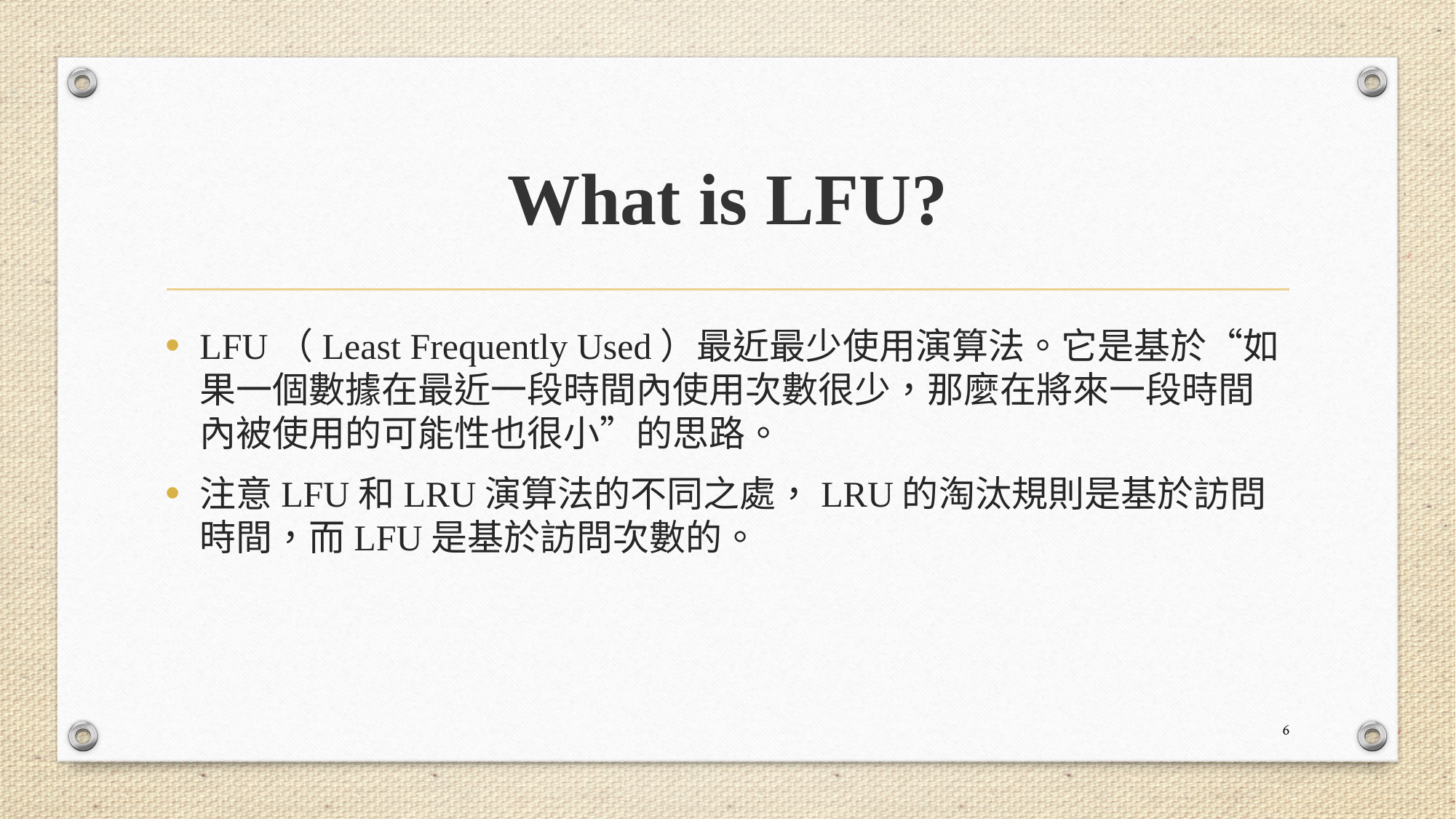

# What is LFU?
LFU（Least Frequently Used）最近最少使用演算法。它是基於“如果一個數據在最近一段時間內使用次數很少，那麼在將來一段時間內被使用的可能性也很小”的思路。
注意LFU和LRU演算法的不同之處，LRU的淘汰規則是基於訪問時間，而LFU是基於訪問次數的。
6